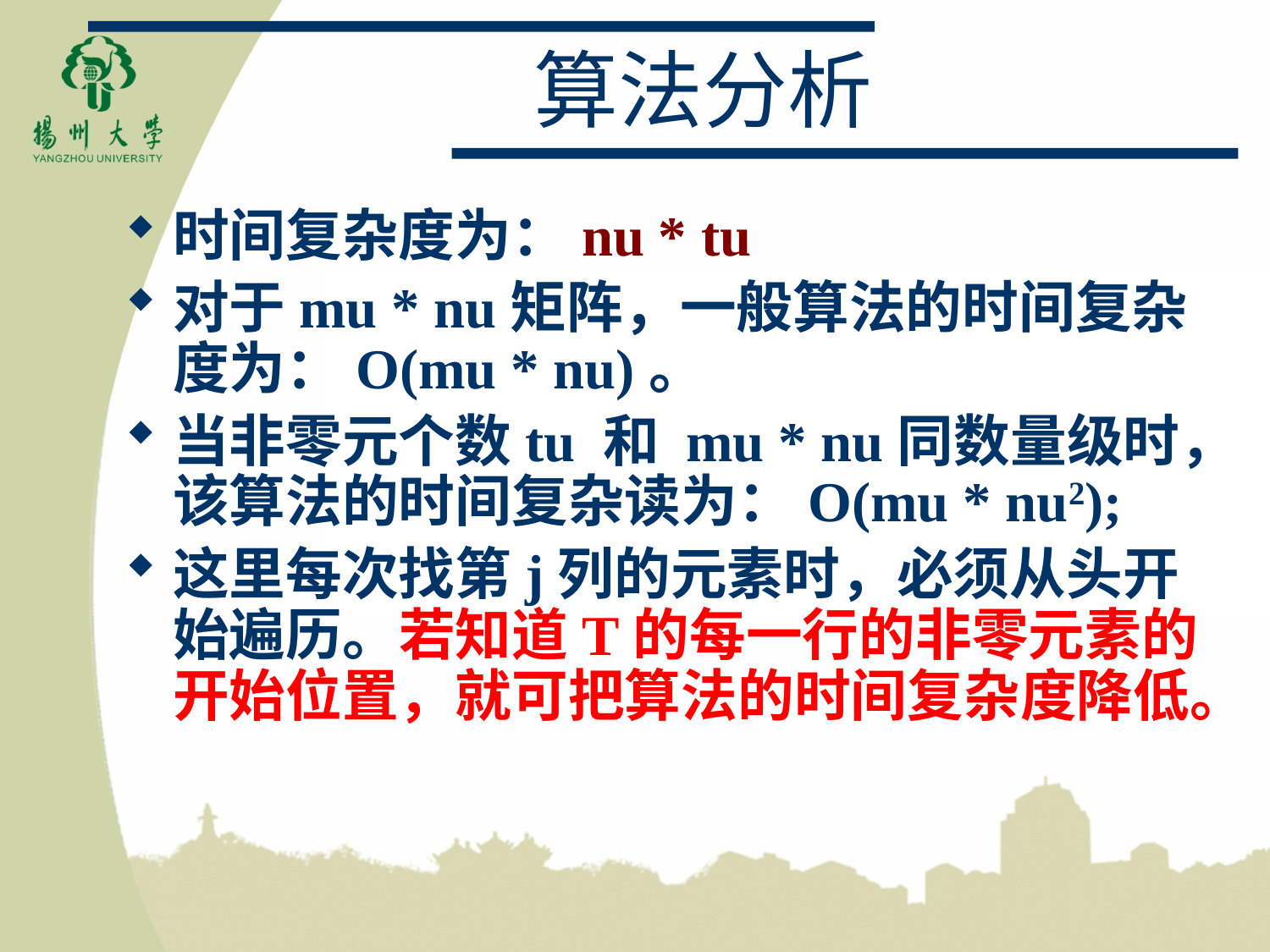

# 算法分析
时间复杂度为：nu * tu
对于mu * nu矩阵，一般算法的时间复杂度为：O(mu * nu)。
当非零元个数tu 和 mu * nu同数量级时，该算法的时间复杂读为：O(mu * nu2);
这里每次找第j列的元素时，必须从头开始遍历。若知道T的每一行的非零元素的开始位置，就可把算法的时间复杂度降低。